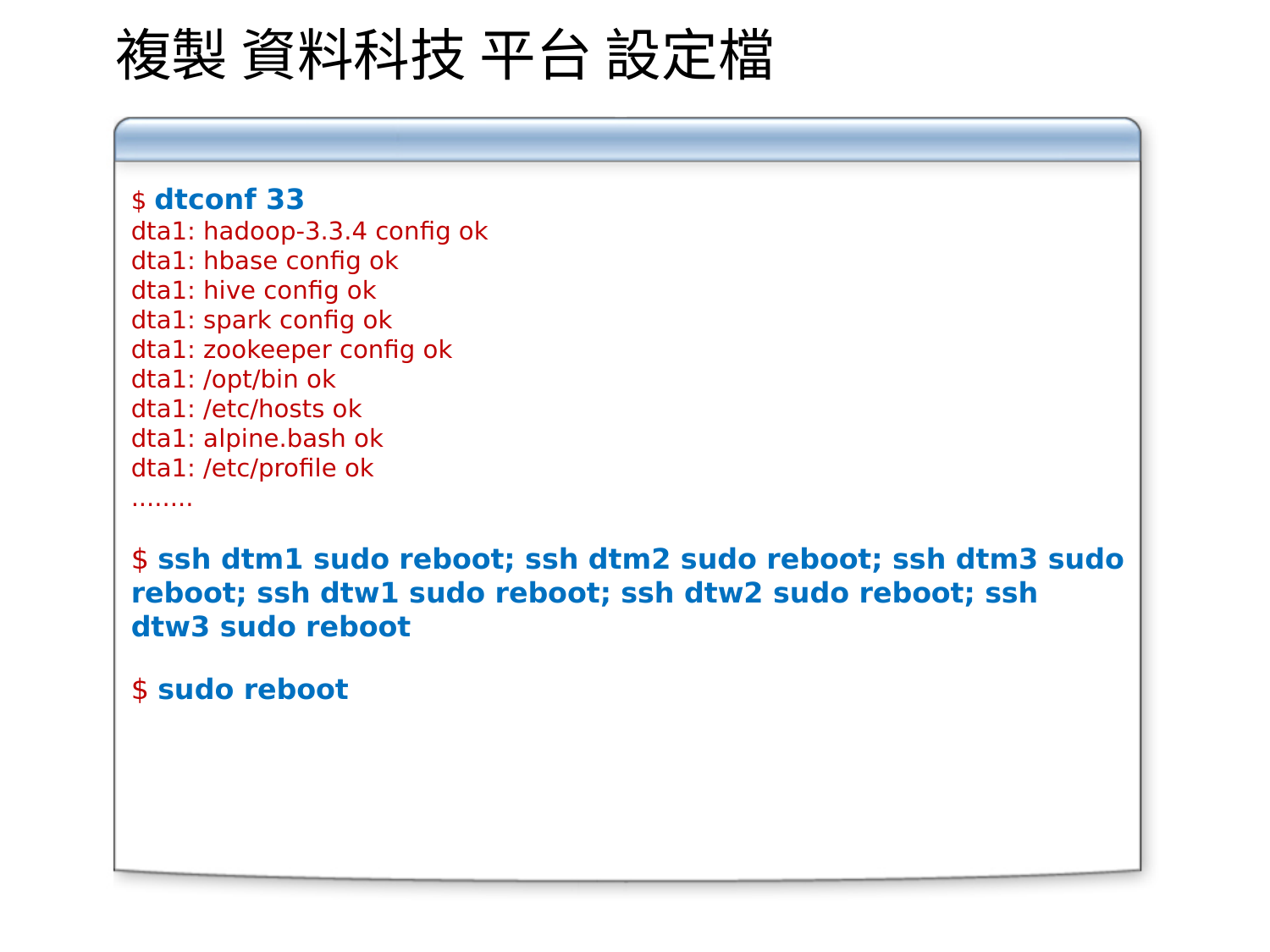

# 複製 資料科技 平台 設定檔
$ dtconf 33
dta1: hadoop-3.3.4 config ok
dta1: hbase config ok
dta1: hive config ok
dta1: spark config ok
dta1: zookeeper config ok
dta1: /opt/bin ok
dta1: /etc/hosts ok
dta1: alpine.bash ok
dta1: /etc/profile ok
........

$ ssh dtm1 sudo reboot; ssh dtm2 sudo reboot; ssh dtm3 sudo reboot; ssh dtw1 sudo reboot; ssh dtw2 sudo reboot; ssh dtw3 sudo reboot

$ sudo reboot